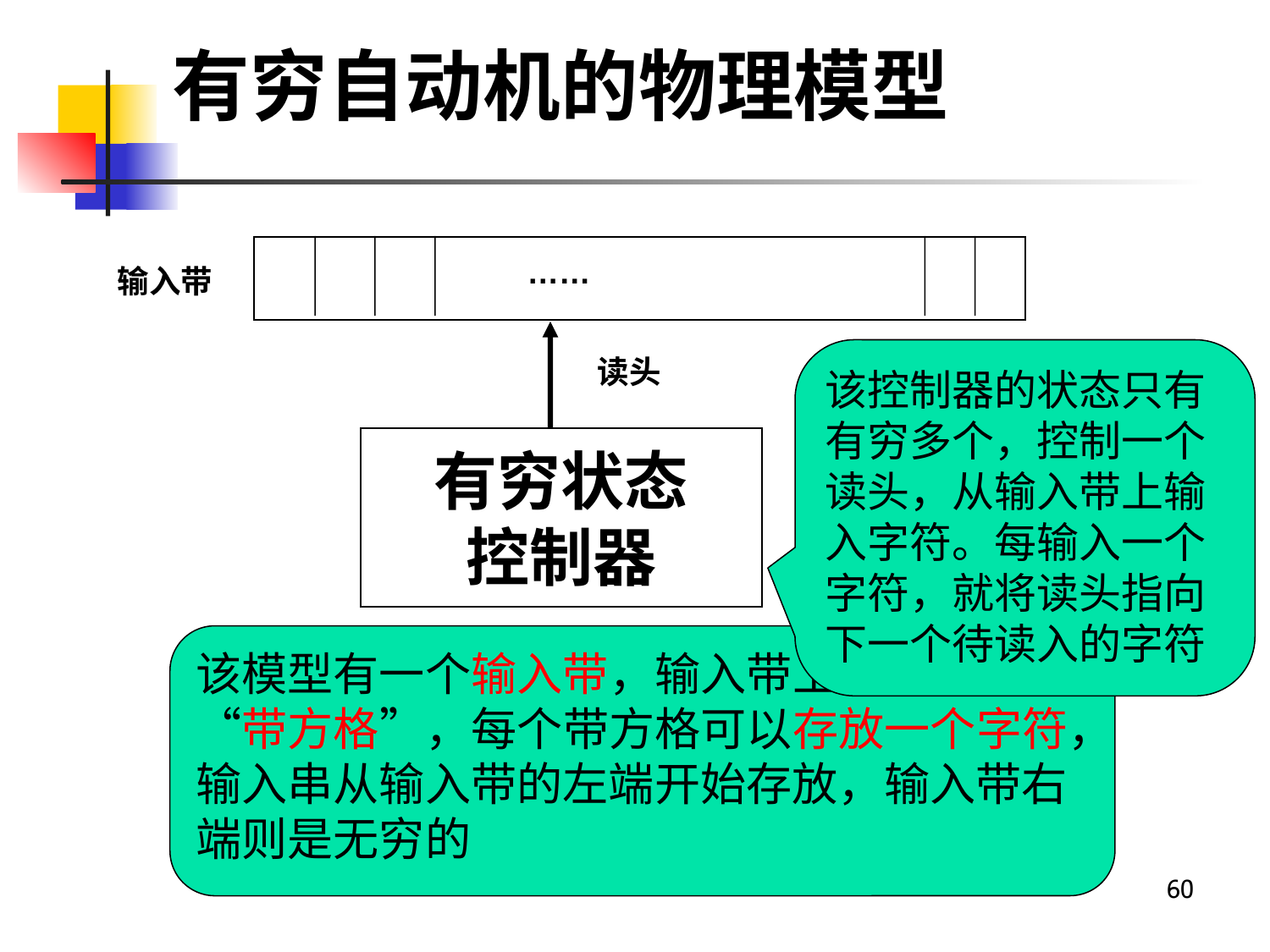

# 有穷自动机的物理模型

……
输入带

读头
有穷状态
控制器
该控制器的状态只有有穷多个，控制一个读头，从输入带上输入字符。每输入一个字符，就将读头指向下一个待读入的字符
该模型有一个输入带，输入带上有一系列的“带方格”，每个带方格可以存放一个字符，输入串从输入带的左端开始存放，输入带右端则是无穷的
60